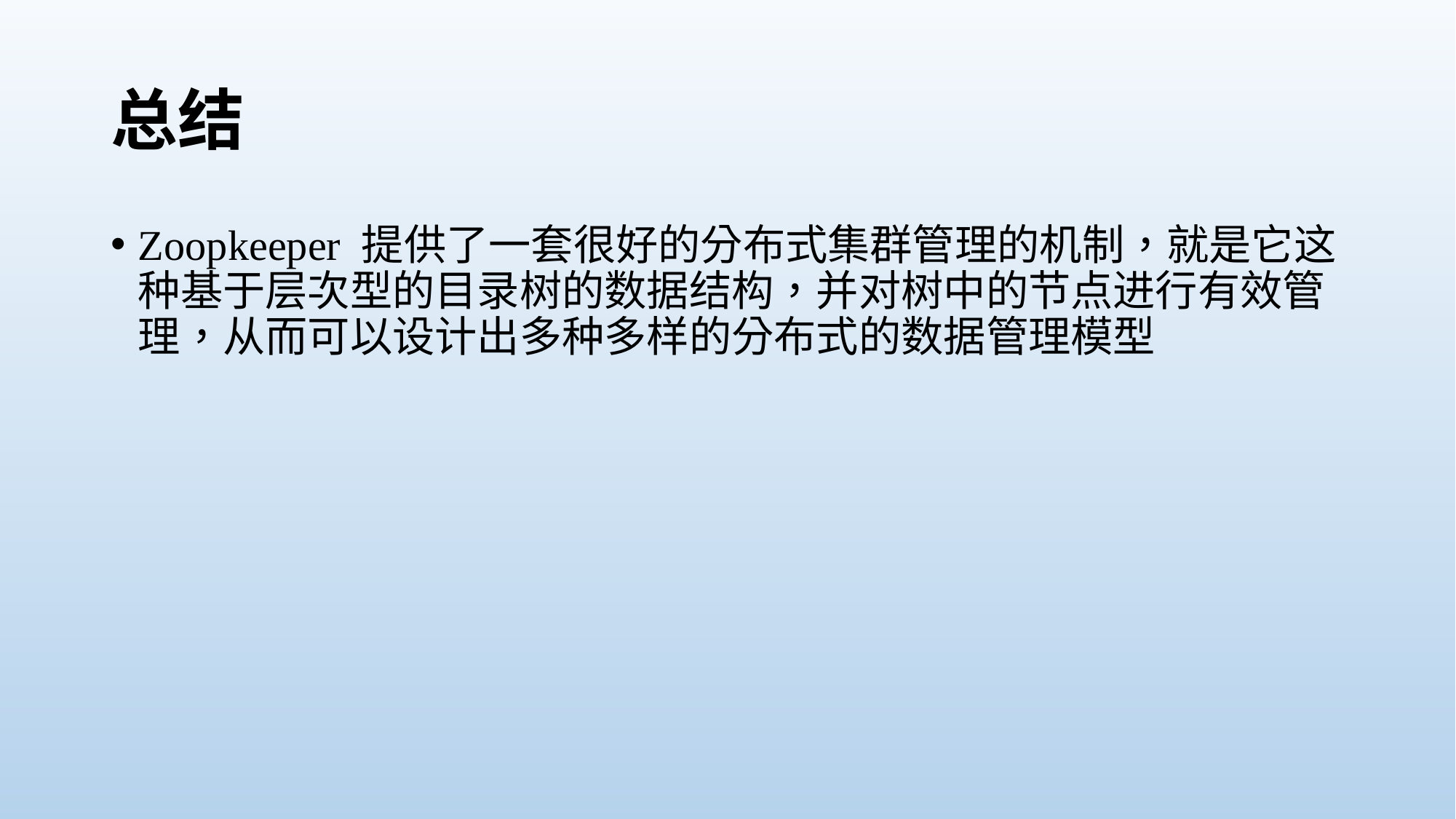

# 总结
Zoopkeeper 提供了一套很好的分布式集群管理的机制，就是它这种基于层次型的目录树的数据结构，并对树中的节点进行有效管理，从而可以设计出多种多样的分布式的数据管理模型